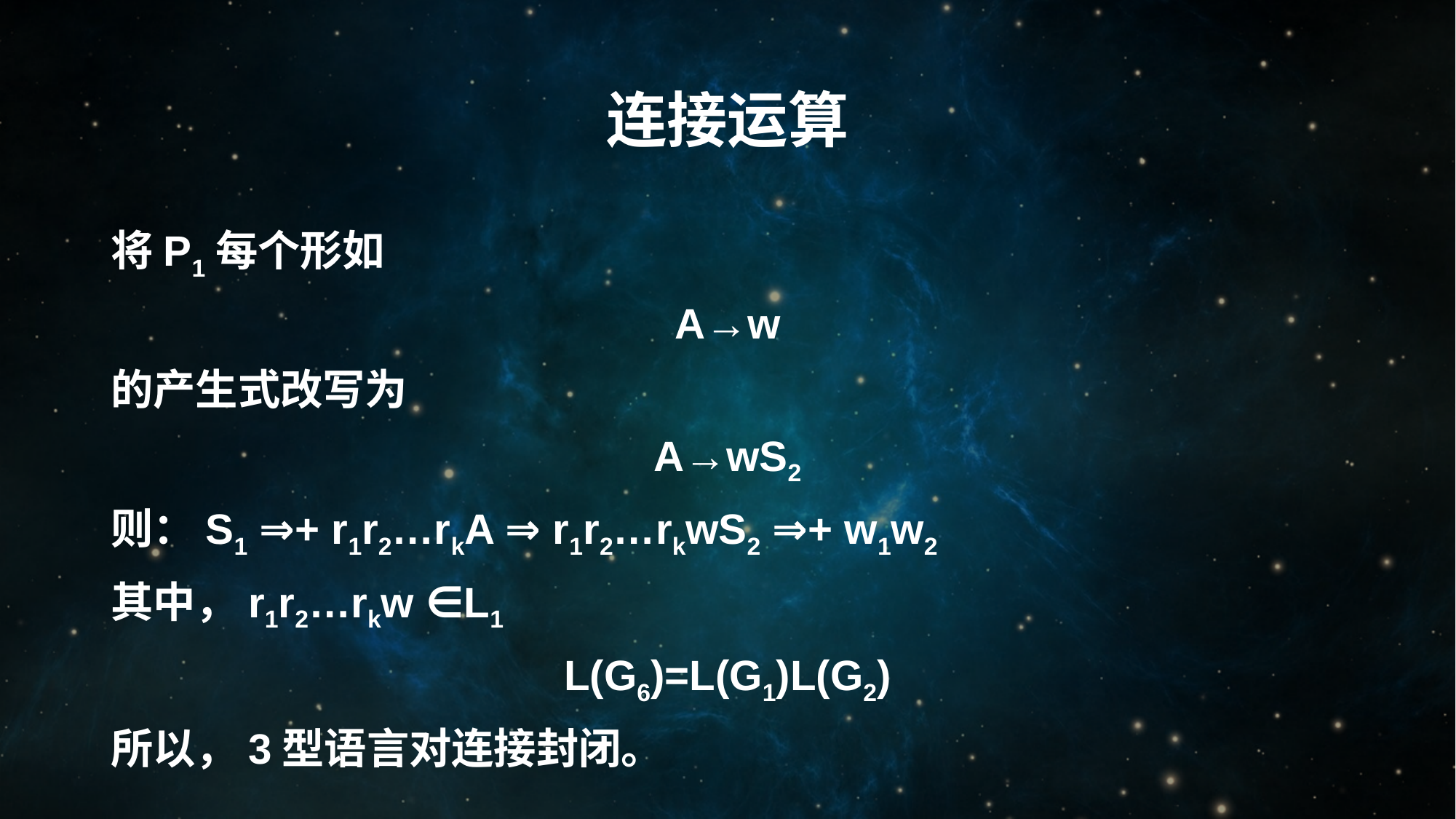

# 连接运算
将P1每个形如
A→w
的产生式改写为
A→wS2
则：S1 ⇒+ r1r2…rkA ⇒ r1r2…rkwS2 ⇒+ w1w2
其中，r1r2…rkw ∈L1
L(G6)=L(G1)L(G2)
所以，3型语言对连接封闭。